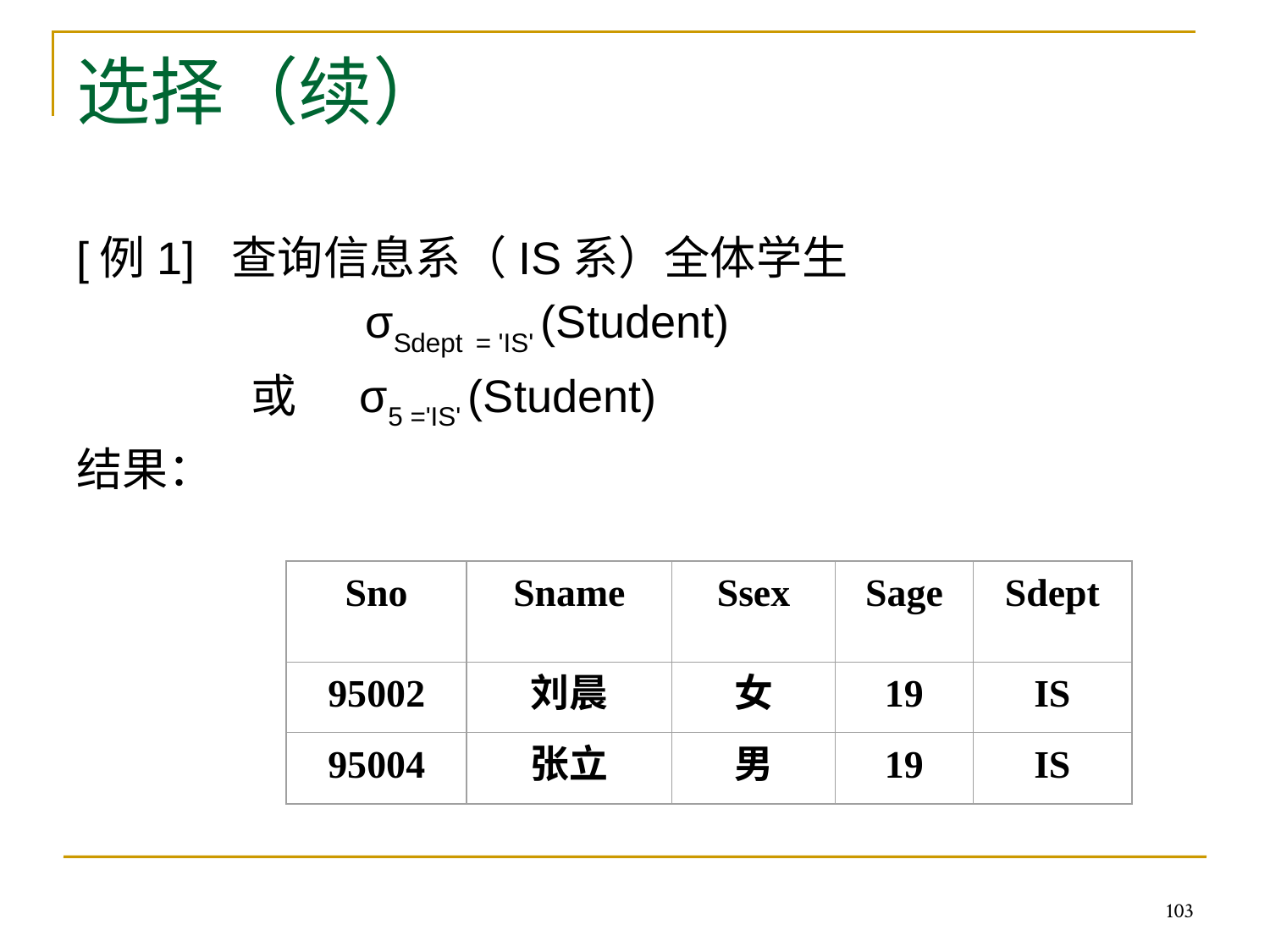

# 选择（续）
[例1]  查询信息系（IS系）全体学生
   		         σSdept = 'IS' (Student)
		或     σ5 ='IS' (Student)
结果：

Sno

Sname

Ssex

Sage

Sdept

95002

刘晨

女

19

IS

95004

张立

男

19

IS

103